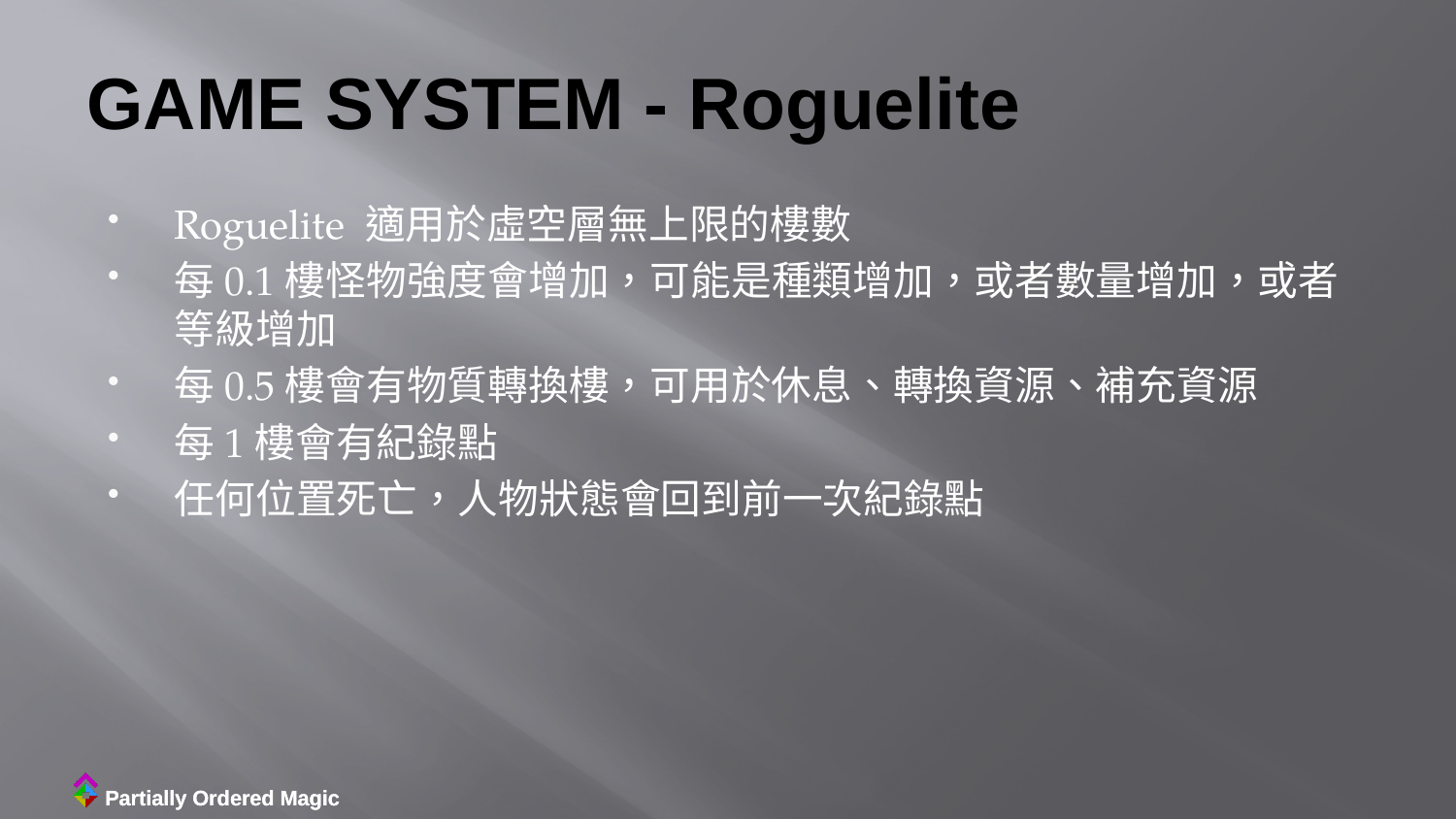

# GAME SYSTEM - Roguelite
Roguelite 適用於虛空層無上限的樓數
每0.1樓怪物強度會增加，可能是種類增加，或者數量增加，或者等級增加
每0.5樓會有物質轉換樓，可用於休息、轉換資源、補充資源
每1樓會有紀錄點
任何位置死亡，人物狀態會回到前一次紀錄點